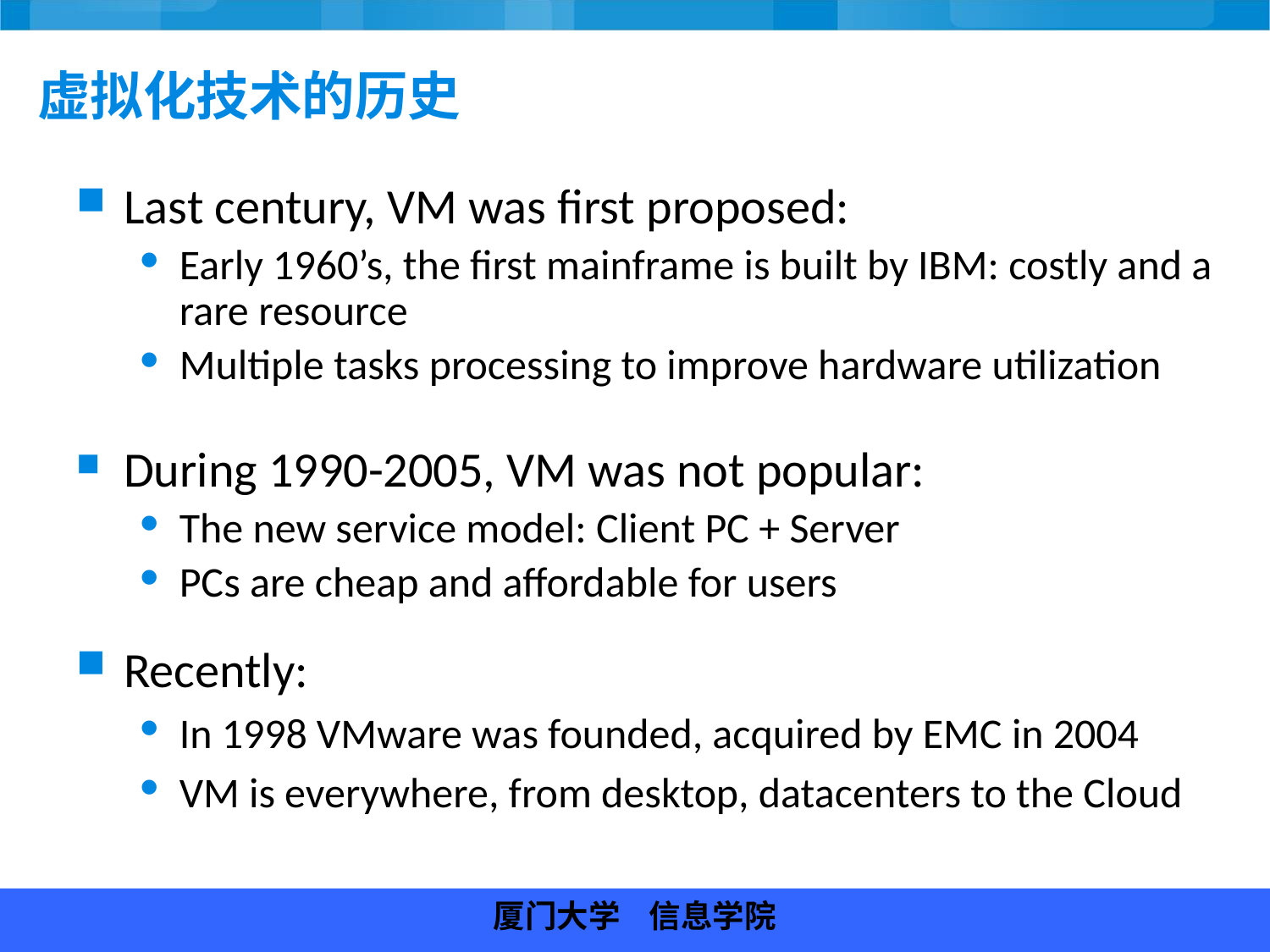

# 虚拟化技术的历史
Last century, VM was first proposed:
Early 1960’s, the first mainframe is built by IBM: costly and a rare resource
Multiple tasks processing to improve hardware utilization

During 1990-2005, VM was not popular:
The new service model: Client PC + Server
PCs are cheap and affordable for users

Recently:
In 1998 VMware was founded, acquired by EMC in 2004
VM is everywhere, from desktop, datacenters to the Cloud
厦门大学    信息学院
厦门大学    软件学院